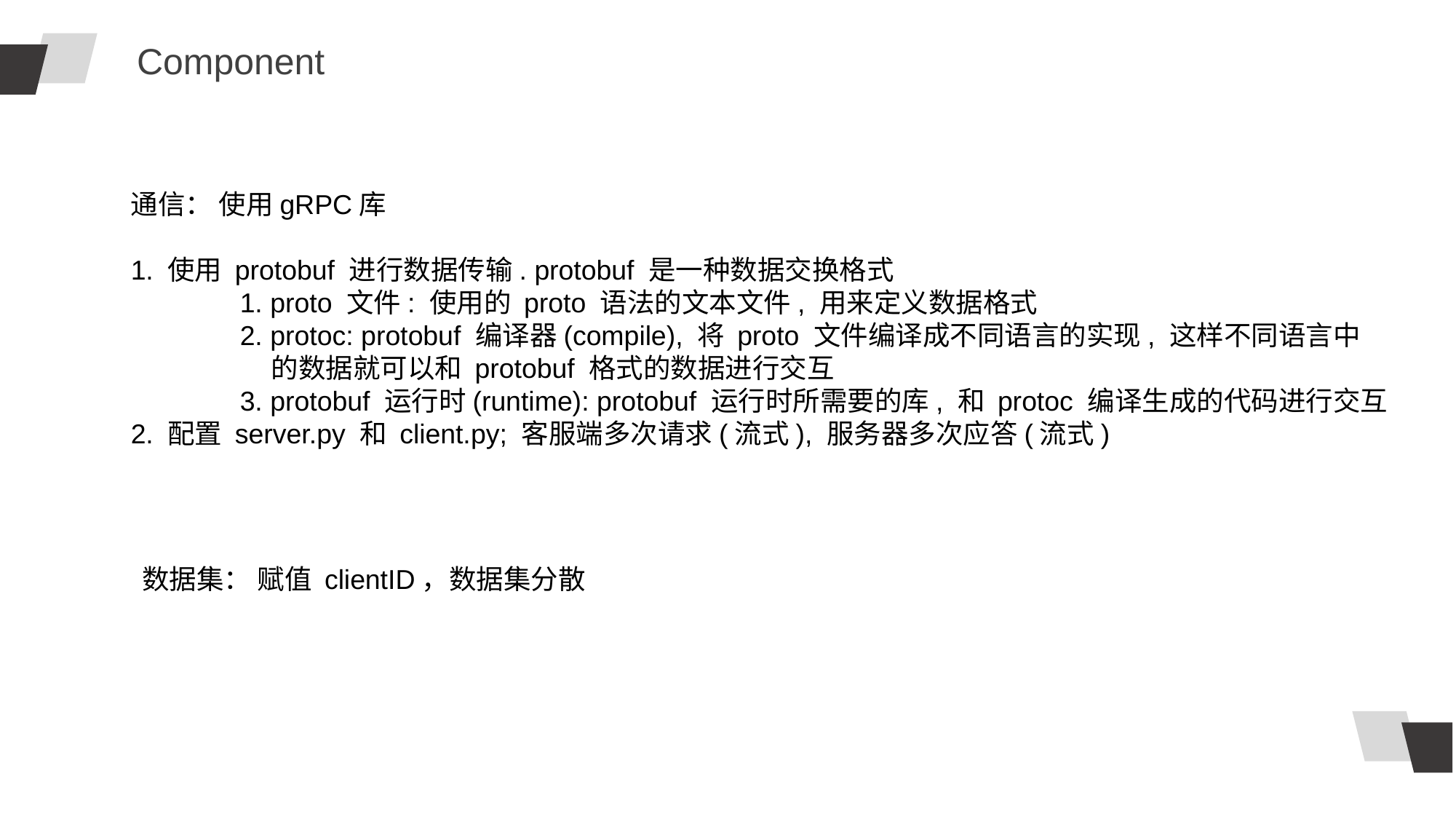

Component
通信： 使用gRPC库

1. 使用 protobuf 进行数据传输. protobuf 是一种数据交换格式
	1. proto 文件: 使用的 proto 语法的文本文件, 用来定义数据格式
	2. protoc: protobuf 编译器(compile), 将 proto 文件编译成不同语言的实现, 这样不同语言中
	    的数据就可以和 protobuf 格式的数据进行交互
	3. protobuf 运行时(runtime): protobuf 运行时所需要的库, 和 protoc 编译生成的代码进行交互
2. 配置 server.py 和 client.py; 客服端多次请求(流式), 服务器多次应答(流式)

数据集： 赋值 clientID，数据集分散